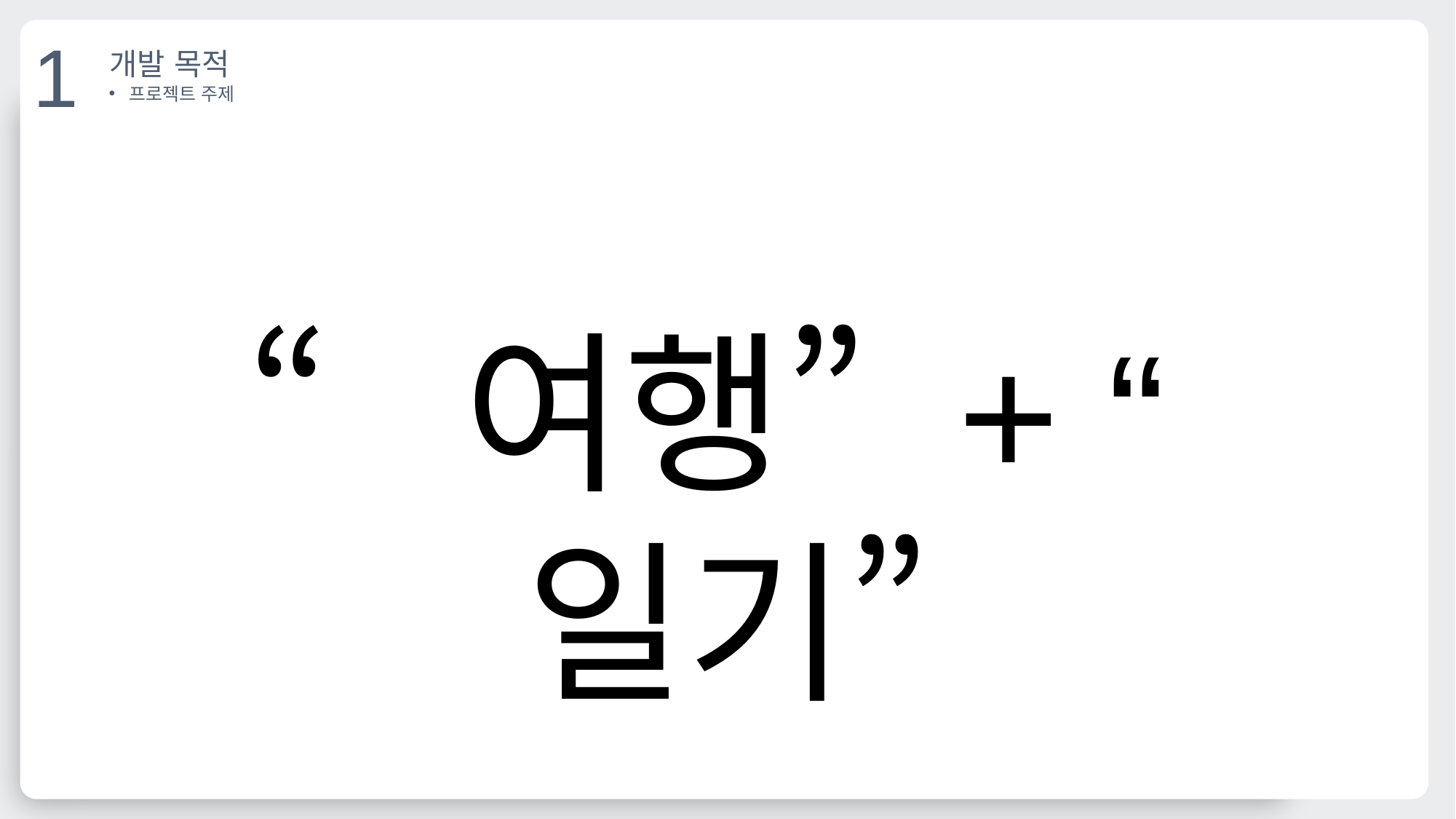

1

개발 목적
프로젝트 주제
“여행” + “일기”